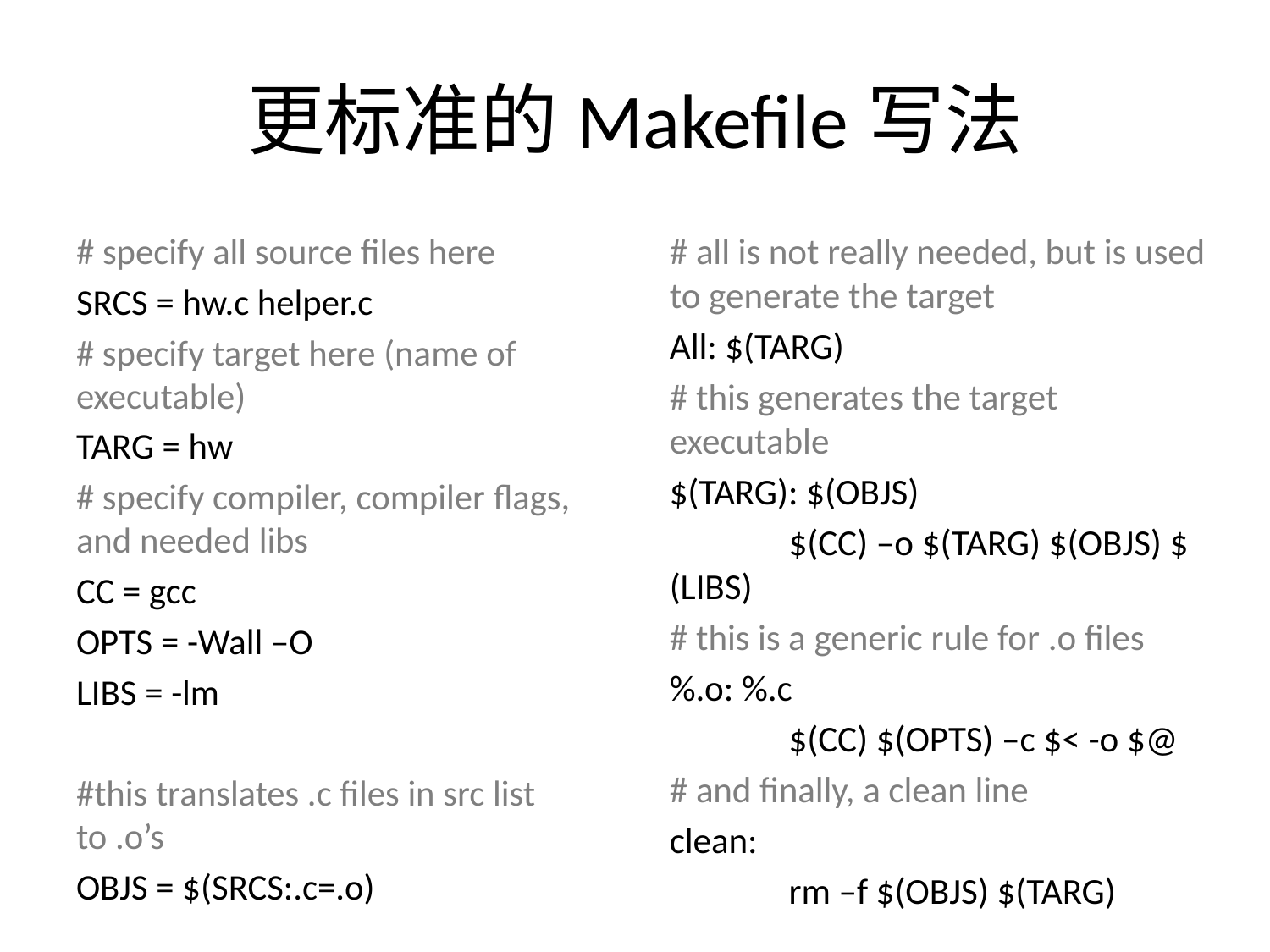

# 更标准的Makefile写法
# specify all source files here
SRCS = hw.c helper.c
# specify target here (name of executable)
TARG = hw
# specify compiler, compiler flags, and needed libs
CC = gcc
OPTS = -Wall –O
LIBS = -lm

#this translates .c files in src list to .o’s
OBJS = $(SRCS:.c=.o)
# all is not really needed, but is used to generate the target
All: $(TARG)
# this generates the target executable
$(TARG): $(OBJS)
	$(CC) –o $(TARG) $(OBJS) $(LIBS)
# this is a generic rule for .o files
%.o: %.c
	$(CC) $(OPTS) –c $< -o $@
# and finally, a clean line
clean:
	rm –f $(OBJS) $(TARG)